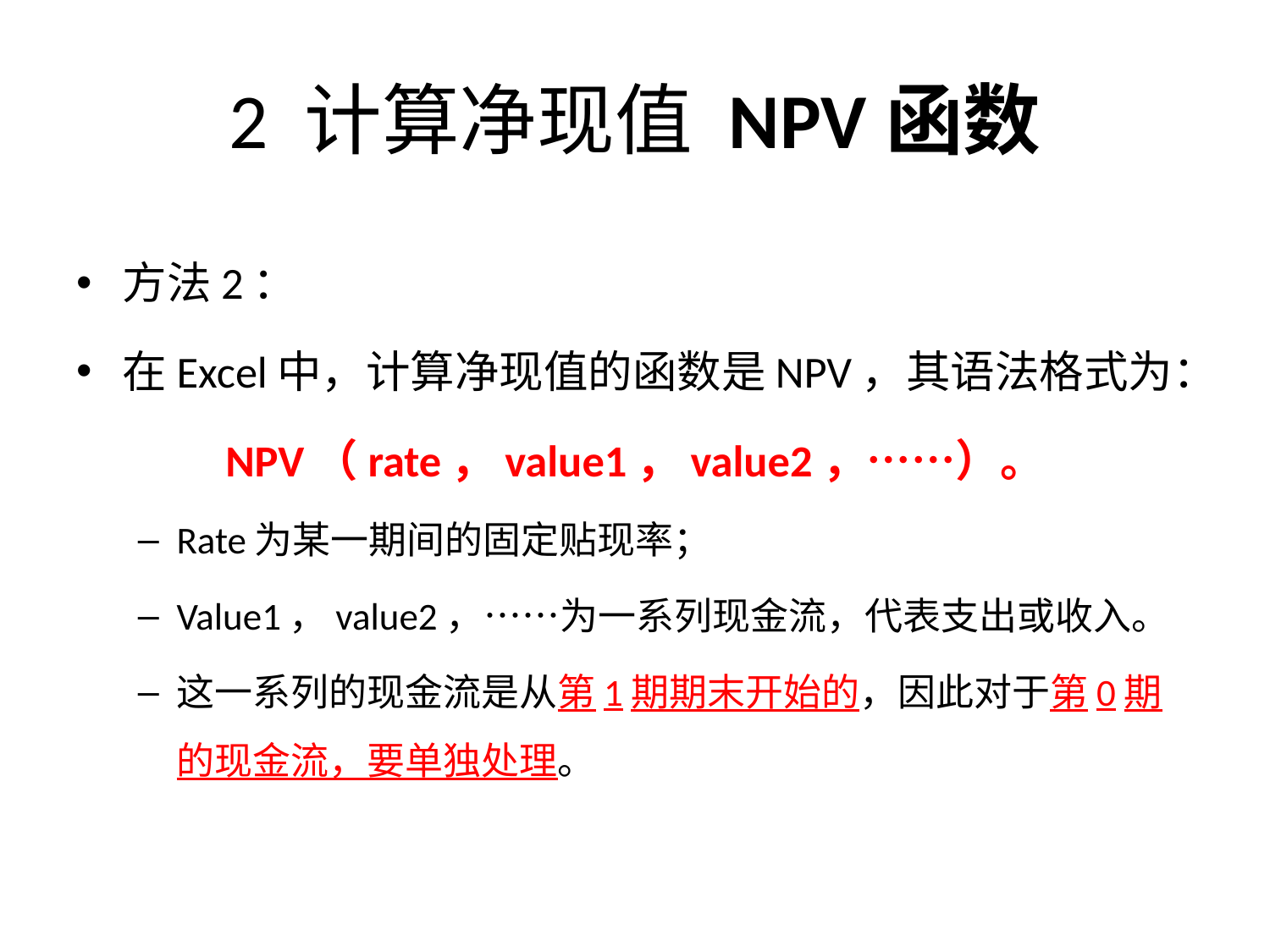

# 2 计算净现值 NPV函数
方法2：
在Excel中，计算净现值的函数是NPV，其语法格式为：
NPV（rate，value1，value2，……）。
Rate为某一期间的固定贴现率；
Value1，value2，……为一系列现金流，代表支出或收入。
这一系列的现金流是从第1期期末开始的，因此对于第0期的现金流，要单独处理。